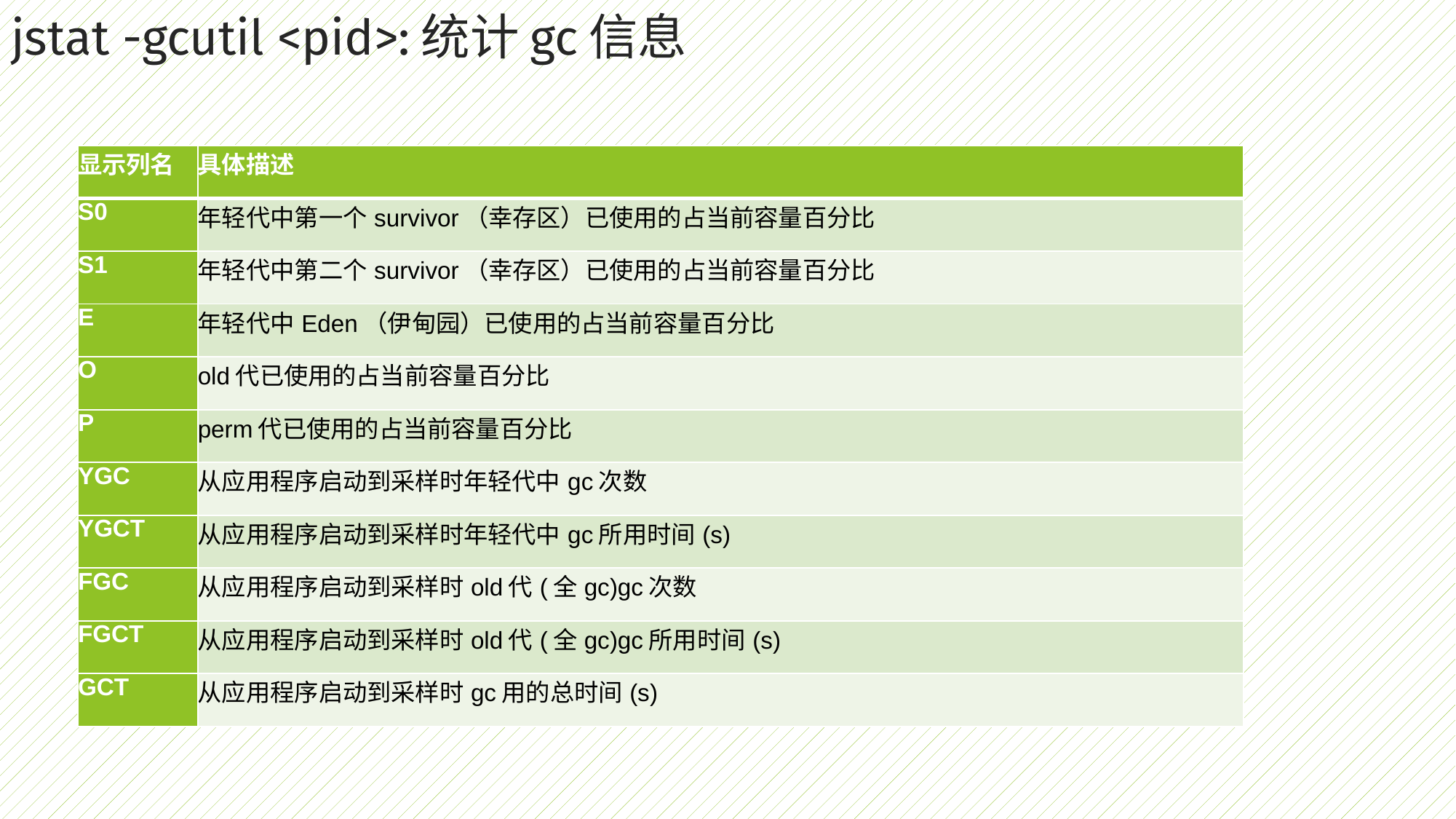

# jstat -gcutil <pid>:统计gc信息
| 显示列名 | 具体描述 |
| --- | --- |
| S0 | 年轻代中第一个survivor（幸存区）已使用的占当前容量百分比 |
| S1 | 年轻代中第二个survivor（幸存区）已使用的占当前容量百分比 |
| E | 年轻代中Eden（伊甸园）已使用的占当前容量百分比 |
| O | old代已使用的占当前容量百分比 |
| P | perm代已使用的占当前容量百分比 |
| YGC | 从应用程序启动到采样时年轻代中gc次数 |
| YGCT | 从应用程序启动到采样时年轻代中gc所用时间(s) |
| FGC | 从应用程序启动到采样时old代(全gc)gc次数 |
| FGCT | 从应用程序启动到采样时old代(全gc)gc所用时间(s) |
| GCT | 从应用程序启动到采样时gc用的总时间(s) |